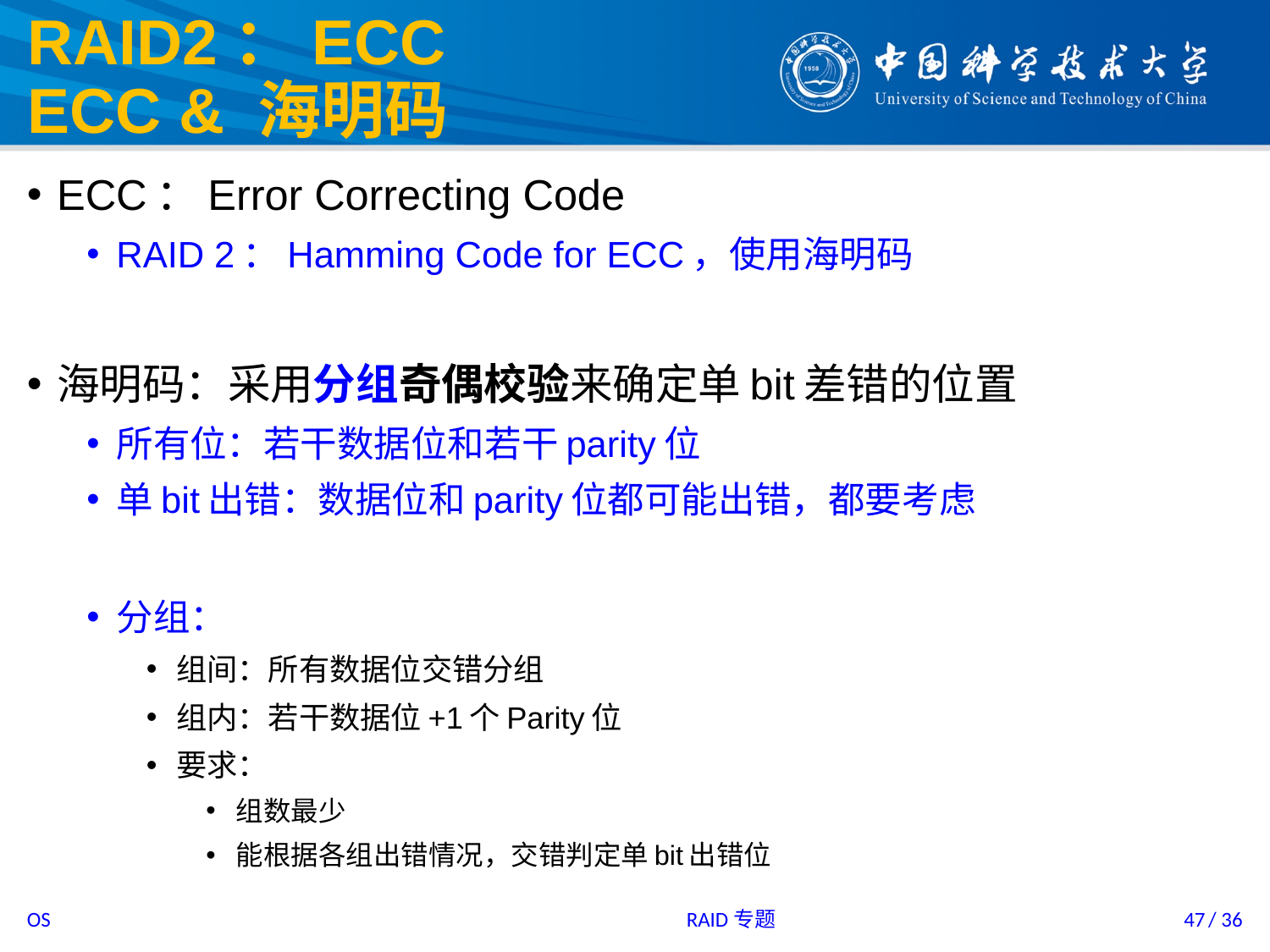

# RAID2：ECC ECC & 海明码
ECC：Error Correcting Code
RAID 2：Hamming Code for ECC，使用海明码

海明码：采用分组奇偶校验来确定单bit差错的位置
所有位：若干数据位和若干parity位
单bit出错：数据位和parity位都可能出错，都要考虑

分组：
组间：所有数据位交错分组
组内：若干数据位+1个Parity位
要求：
组数最少
能根据各组出错情况，交错判定单bit出错位

RAID专题
47